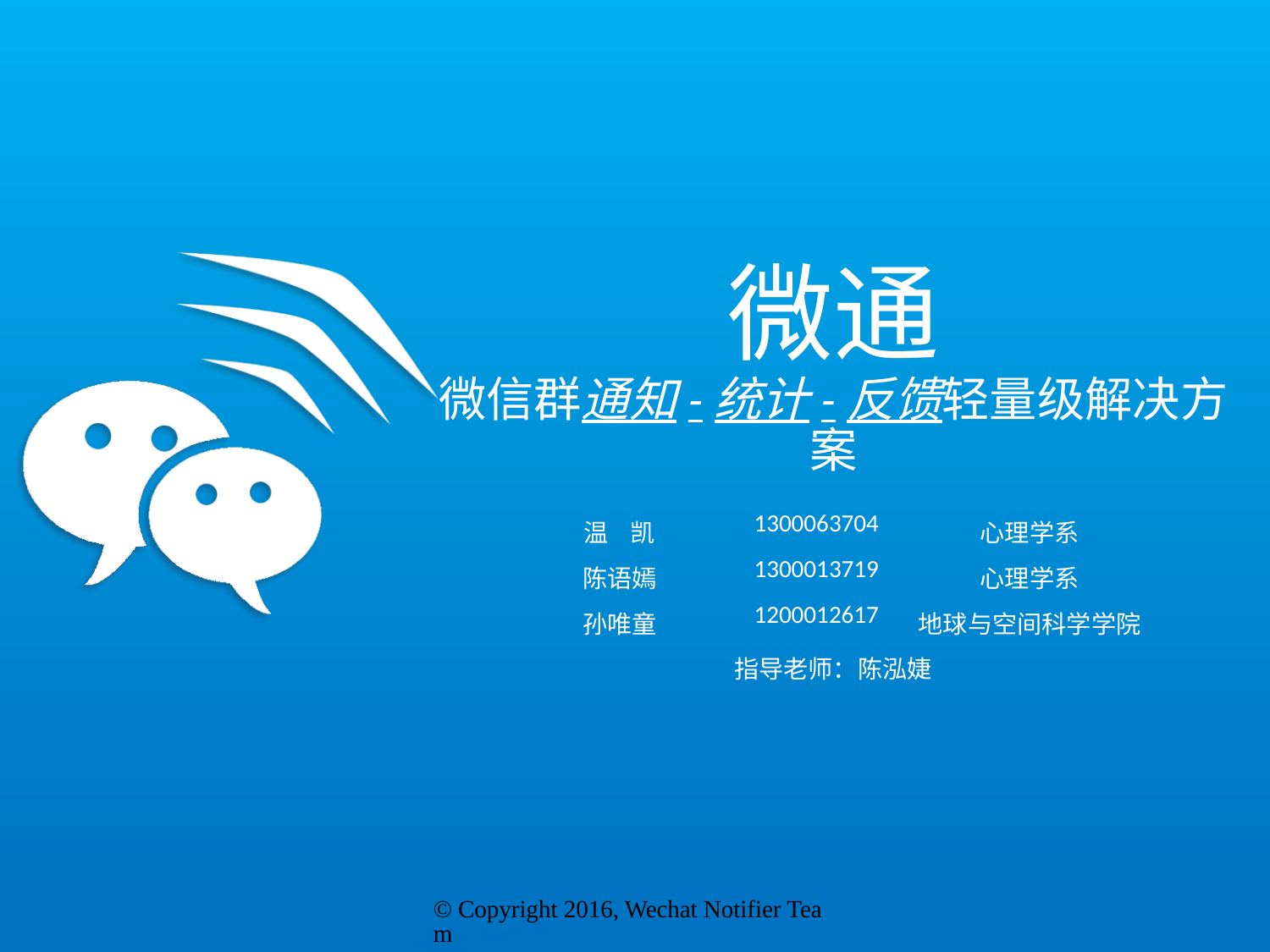

# 微通 微信群通知-统计-反馈轻量级解决方案
| 温 凯 | 1300063704 | 心理学系 |
| --- | --- | --- |
| 陈语嫣 | 1300013719 | 心理学系 |
| 孙唯童 | 1200012617 | 地球与空间科学学院 |
| 指导老师：陈泓婕 |  |  |
© Copyright 2016, Wechat Notifier Team